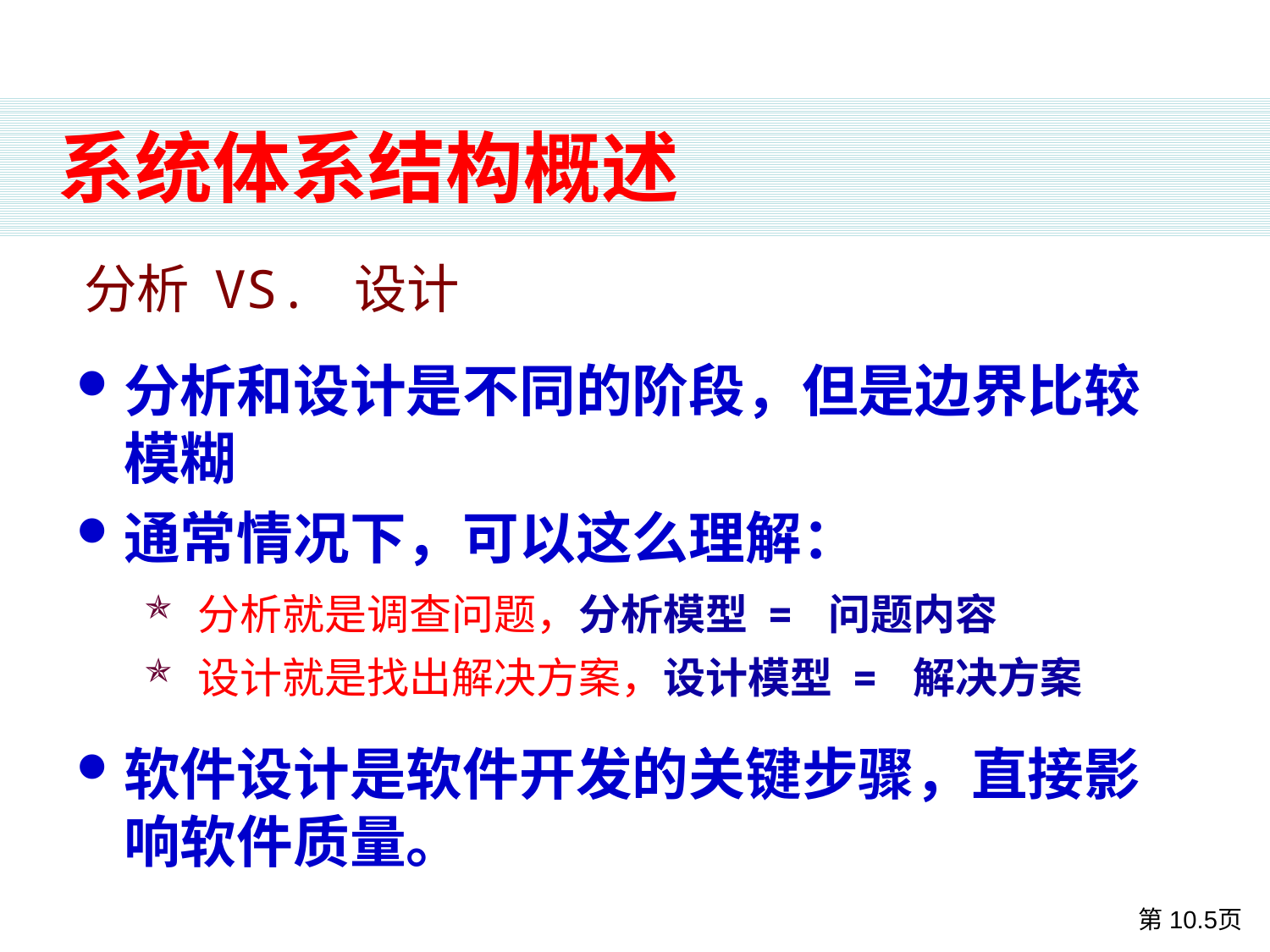

# 系统体系结构概述
分析 VS. 设计
分析和设计是不同的阶段，但是边界比较模糊
通常情况下，可以这么理解：

软件设计是软件开发的关键步骤，直接影响软件质量。
 分析就是调查问题，分析模型 = 问题内容
 设计就是找出解决方案，设计模型 = 解决方案
第10.5页